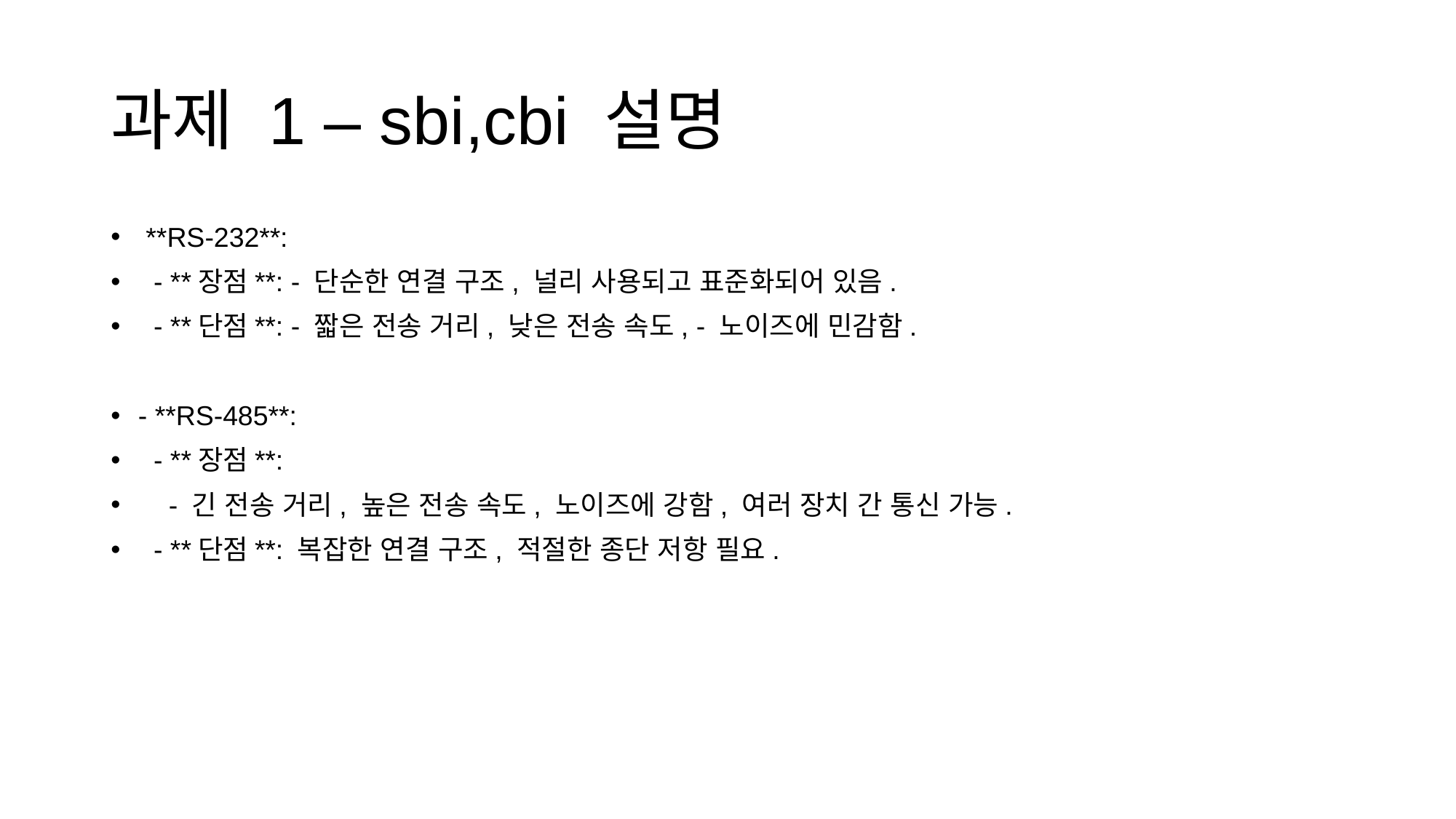

# 과제 1 – sbi,cbi 설명
 **RS-232**:
  - **장점**: - 단순한 연결 구조, 널리 사용되고 표준화되어 있음.
  - **단점**: - 짧은 전송 거리, 낮은 전송 속도, - 노이즈에 민감함.

- **RS-485**:
  - **장점**:
    - 긴 전송 거리, 높은 전송 속도, 노이즈에 강함, 여러 장치 간 통신 가능.
  - **단점**: 복잡한 연결 구조, 적절한 종단 저항 필요.